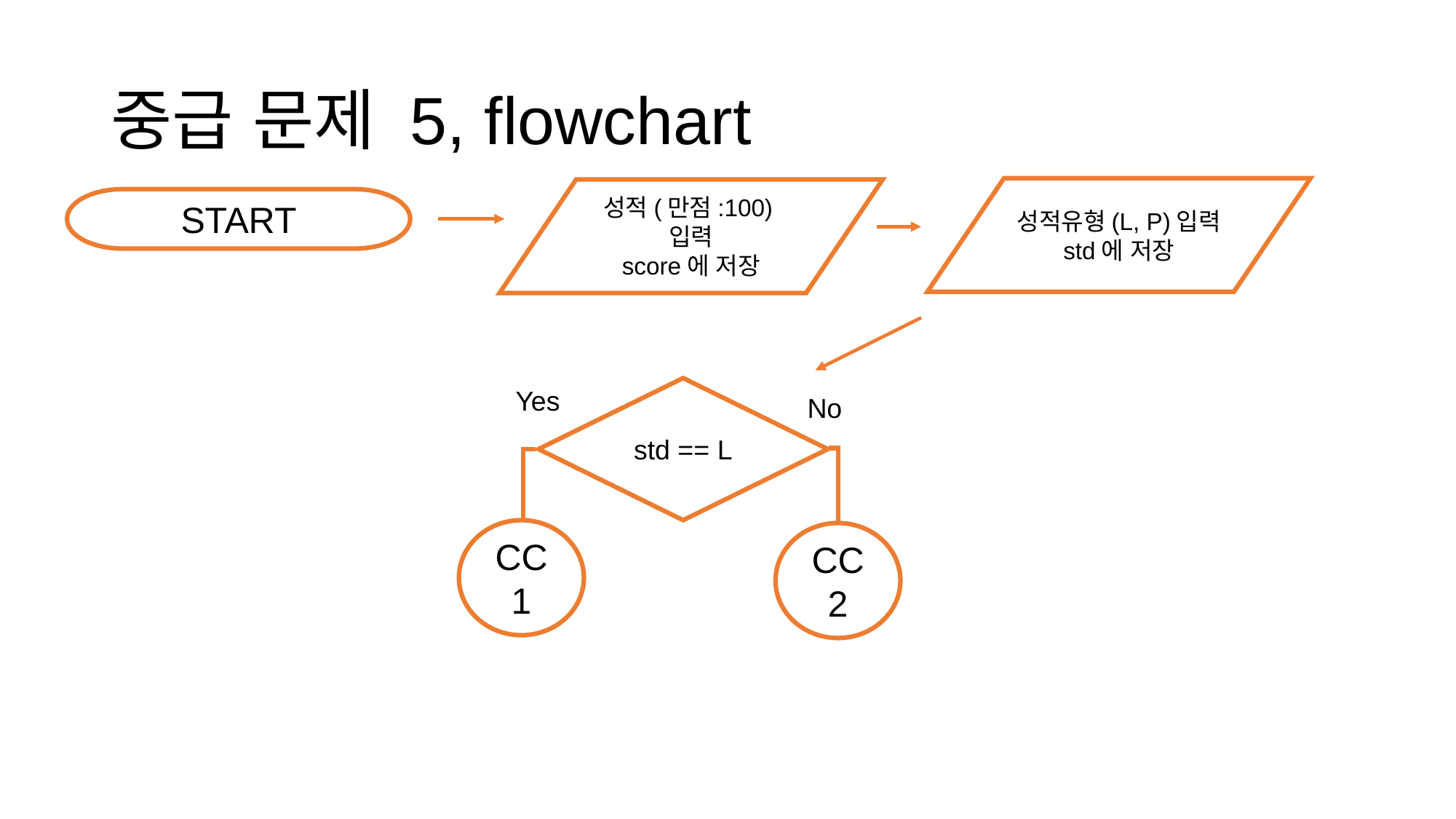

# 중급 문제 5, flowchart
성적유형(L, P)입력
std에 저장
성적(만점:100)입력
score에 저장
START
std == L
Yes
No
CC1
CC2